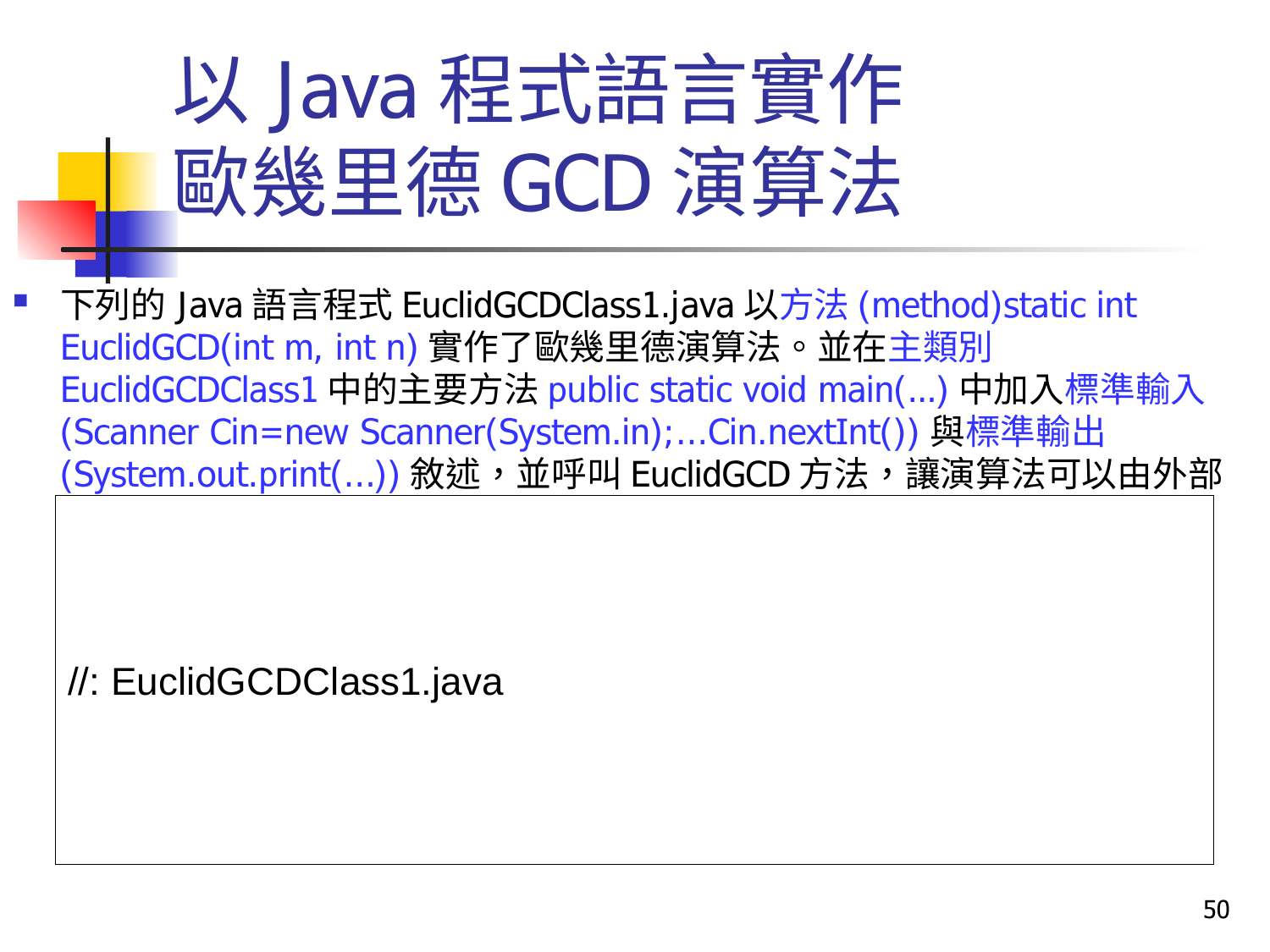

# 以Java程式語言實作 歐幾里德GCD演算法
下列的Java語言程式EuclidGCDClass1.java以方法(method)static int EuclidGCD(int m, int n)實作了歐幾里德演算法。並在主類別EuclidGCDClass1中的主要方法public static void main(…)中加入標準輸入(Scanner Cin=new Scanner(System.in);...Cin.nextInt())與標準輸出(System.out.print(...))敘述，並呼叫EuclidGCD方法，讓演算法可以由外部輸入訊息，並輸出計算結果。
50